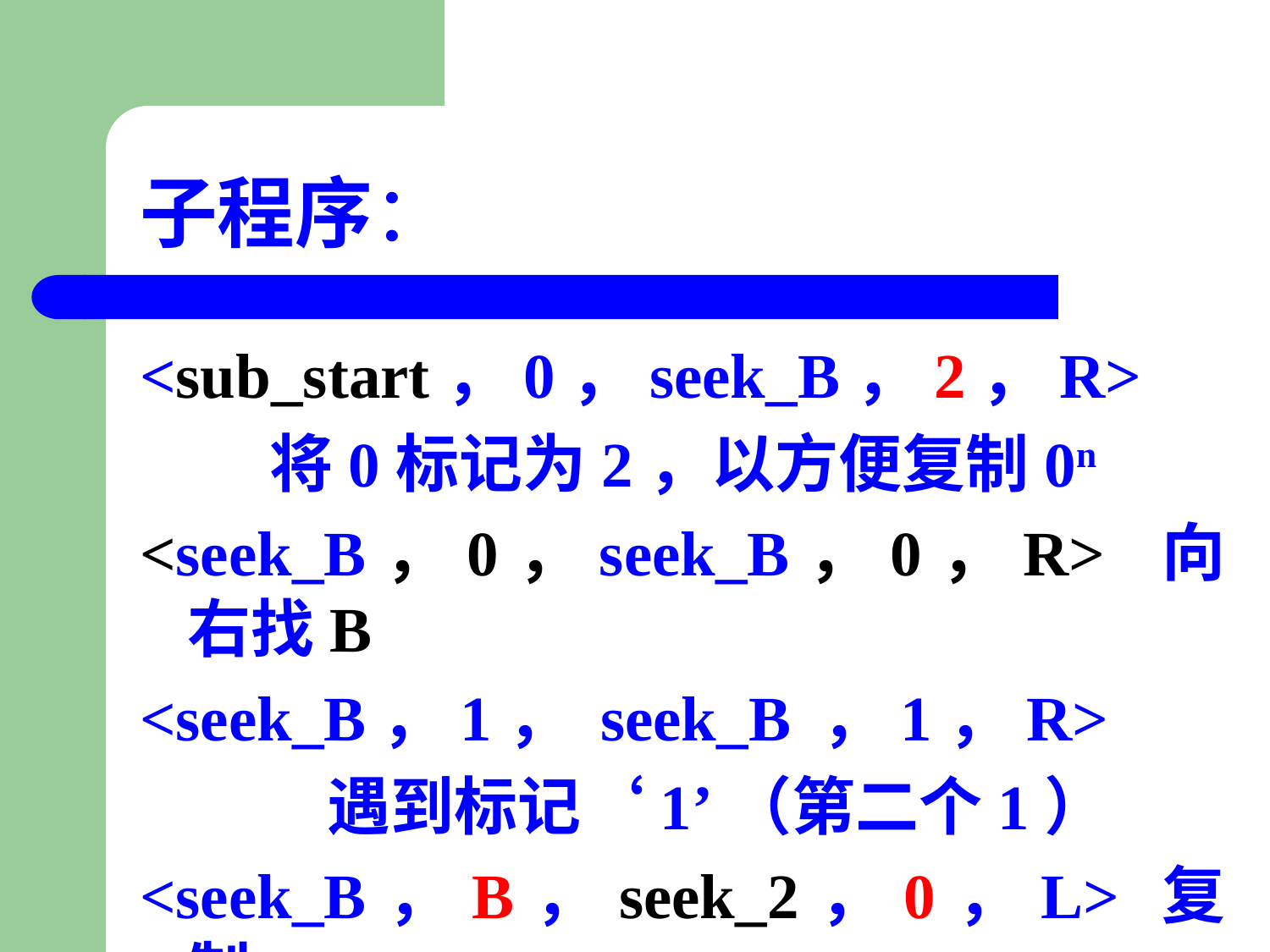

# 子程序：
<sub_start，0，seek_B，2，R>
        将0标记为2，以方便复制0n
<seek_B，0，seek_B，0，R>  向右找B
<seek_B，1， seek_B ，1，R>
            遇到标记‘1’（第二个1）
<seek_B，B，seek_2，0，L> 复制0